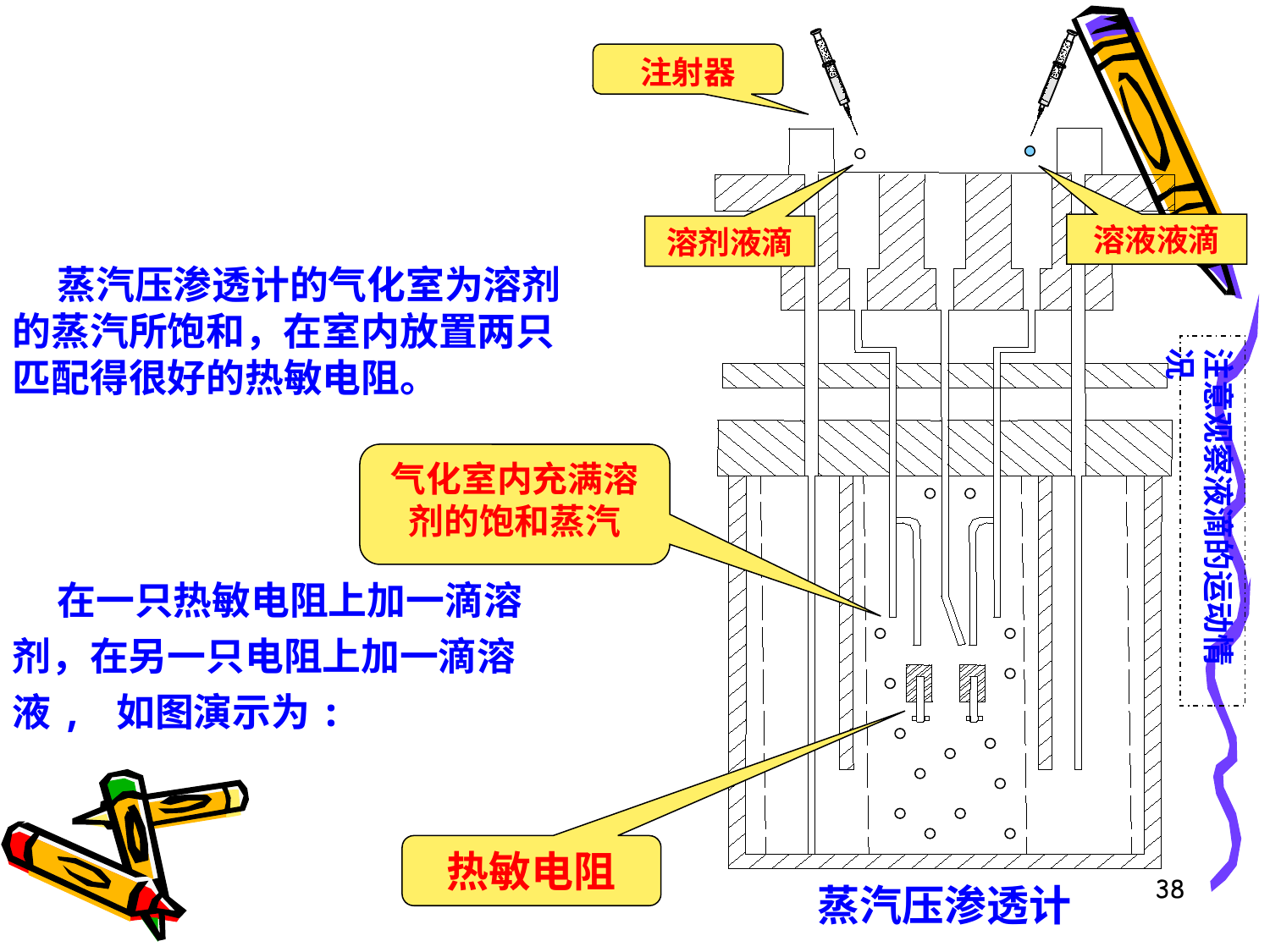

注射器

溶液液滴
溶剂液滴
    蒸汽压渗透计的气化室为溶剂的蒸汽所饱和，在室内放置两只匹配得很好的热敏电阻。
注意观察液滴的运动情况
气化室内充满溶剂的饱和蒸汽
    在一只热敏电阻上加一滴溶剂，在另一只电阻上加一滴溶液, 如图演示为:
热敏电阻
38
蒸汽压渗透计